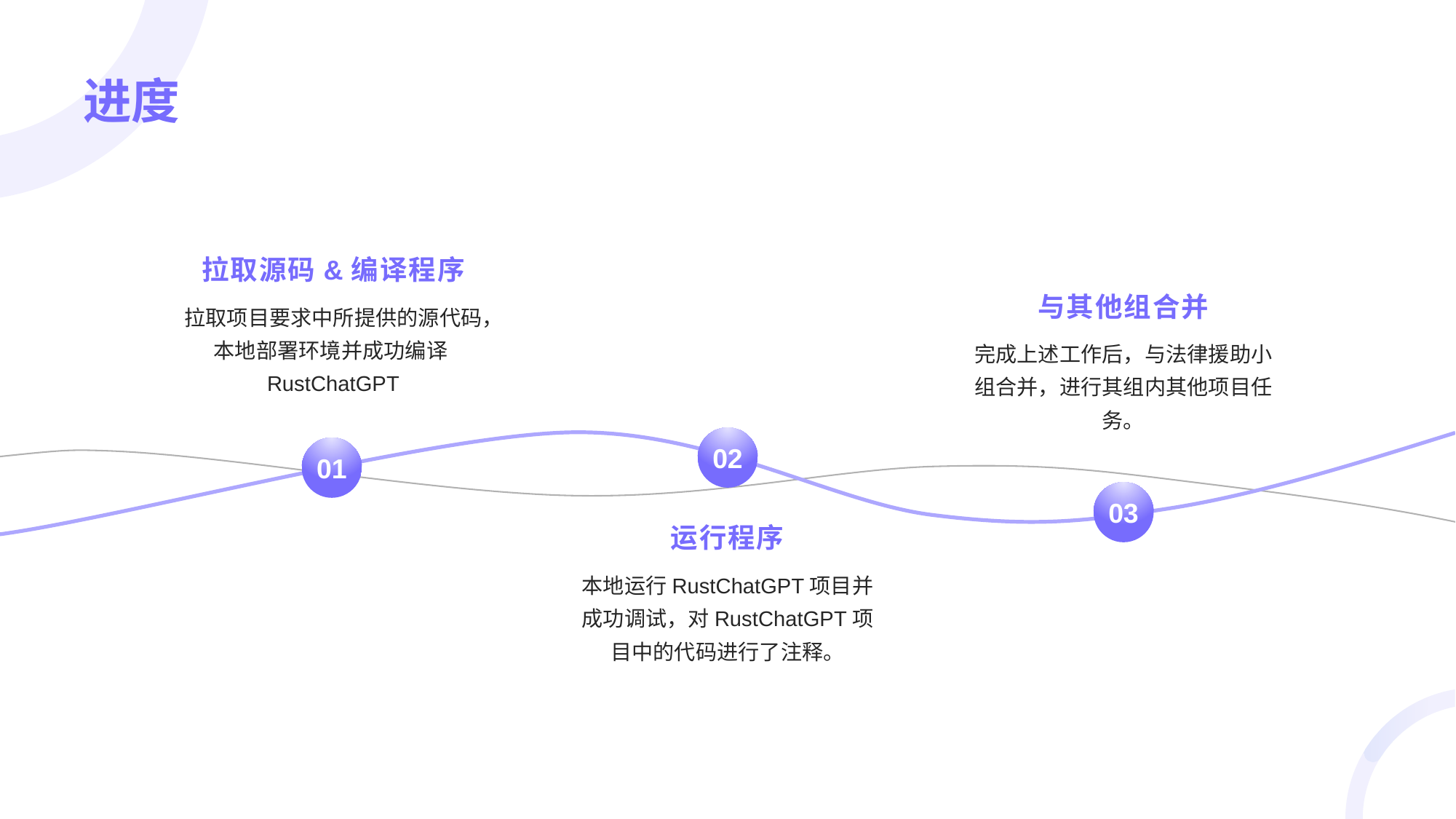

# 进度
拉取源码&编译程序
与其他组合并
拉取项目要求中所提供的源代码，本地部署环境并成功编译RustChatGPT
完成上述工作后，与法律援助小组合并，进行其组内其他项目任务。

02
01

03
运行程序
本地运行RustChatGPT项目并成功调试，对RustChatGPT项目中的代码进行了注释。